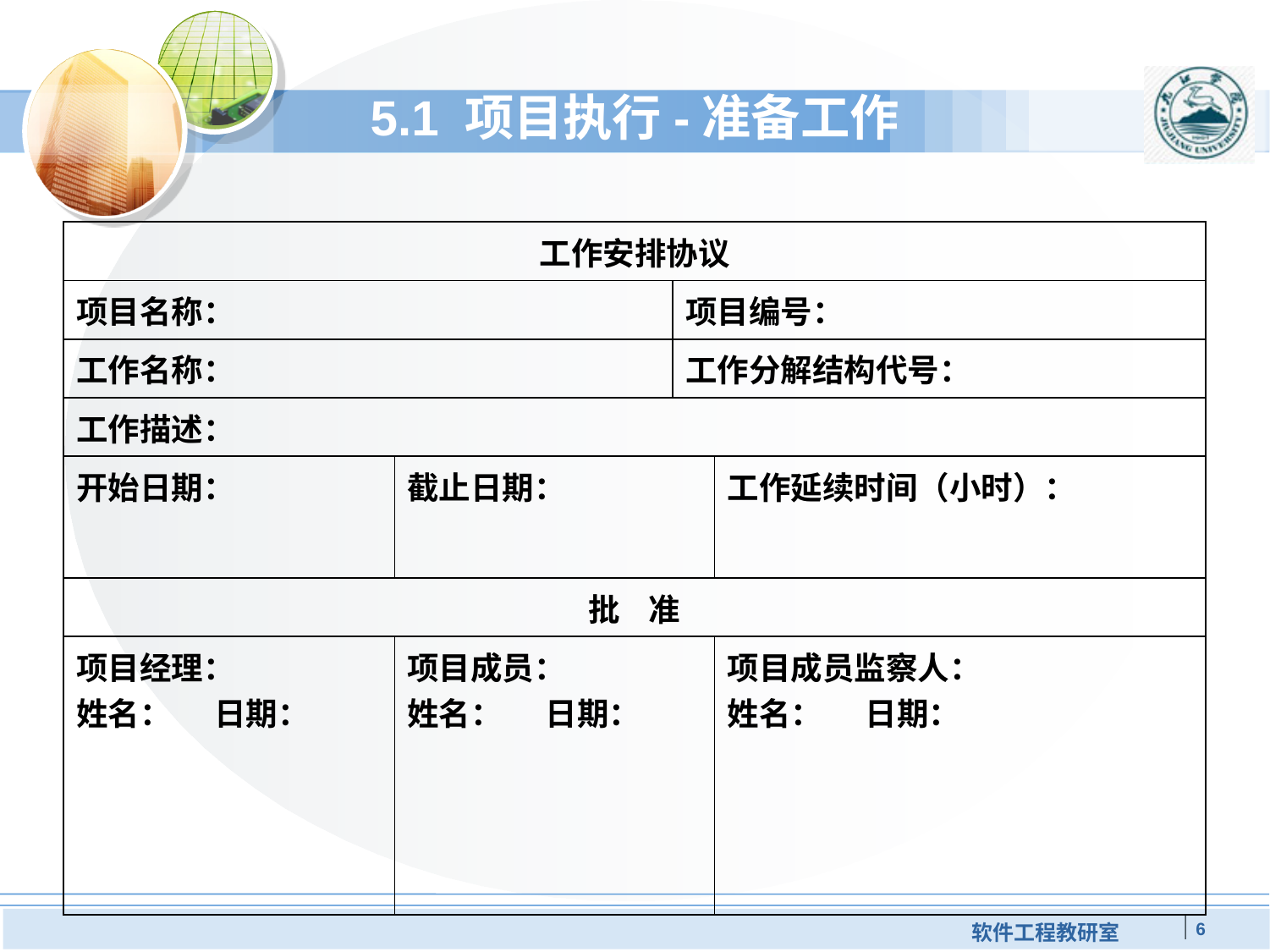

# 5.1 项目执行-准备工作
| 工作安排协议 |  |  |  |
| --- | --- | --- | --- |
| 项目名称： |  | 项目编号： |  |
| 工作名称： |  | 工作分解结构代号： |  |
| 工作描述： |  |  |  |
| 开始日期： | 截止日期： |  | 工作延续时间（小时）： |
| 批 准 |  |  |  |
| 项目经理： 姓名： 日期： | 项目成员： 姓名： 日期： |  | 项目成员监察人： 姓名： 日期： |